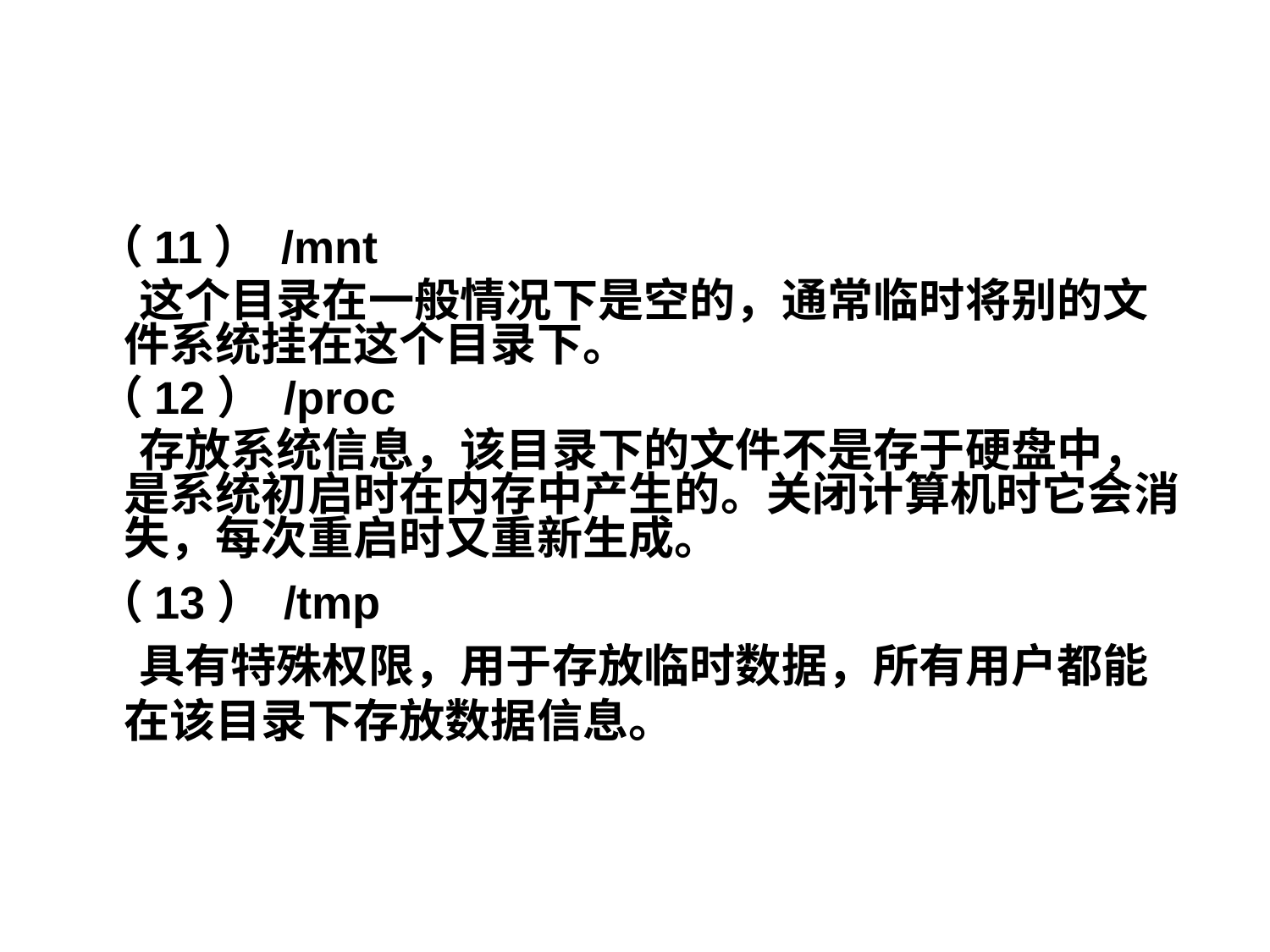

（11） /mnt
     这个目录在一般情况下是空的，通常临时将别的文件系统挂在这个目录下。
 （12） /proc
     存放系统信息，该目录下的文件不是存于硬盘中，是系统初启时在内存中产生的。关闭计算机时它会消失，每次重启时又重新生成。
 （13） /tmp
     具有特殊权限，用于存放临时数据，所有用户都能在该目录下存放数据信息。